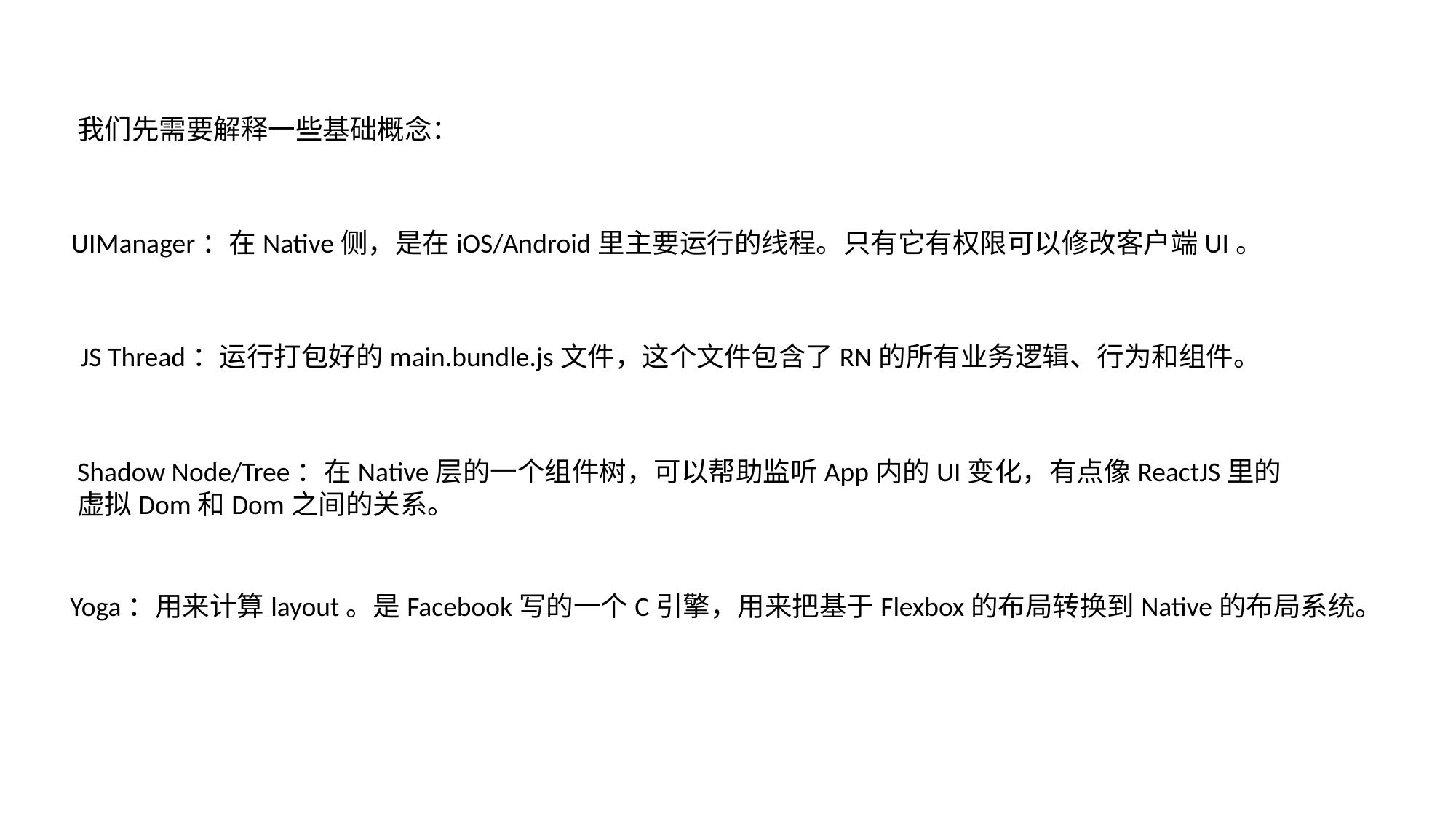

我们先需要解释一些基础概念：
UIManager：在Native侧，是在iOS/Android里主要运行的线程。只有它有权限可以修改客户端UI。
JS Thread：运行打包好的main.bundle.js文件，这个文件包含了RN的所有业务逻辑、行为和组件。
Shadow Node/Tree：在Native层的一个组件树，可以帮助监听App内的UI变化，有点像ReactJS里的虚拟Dom和Dom之间的关系。
Yoga：用来计算layout。是Facebook写的一个C引擎，用来把基于Flexbox的布局转换到Native的布局系统。